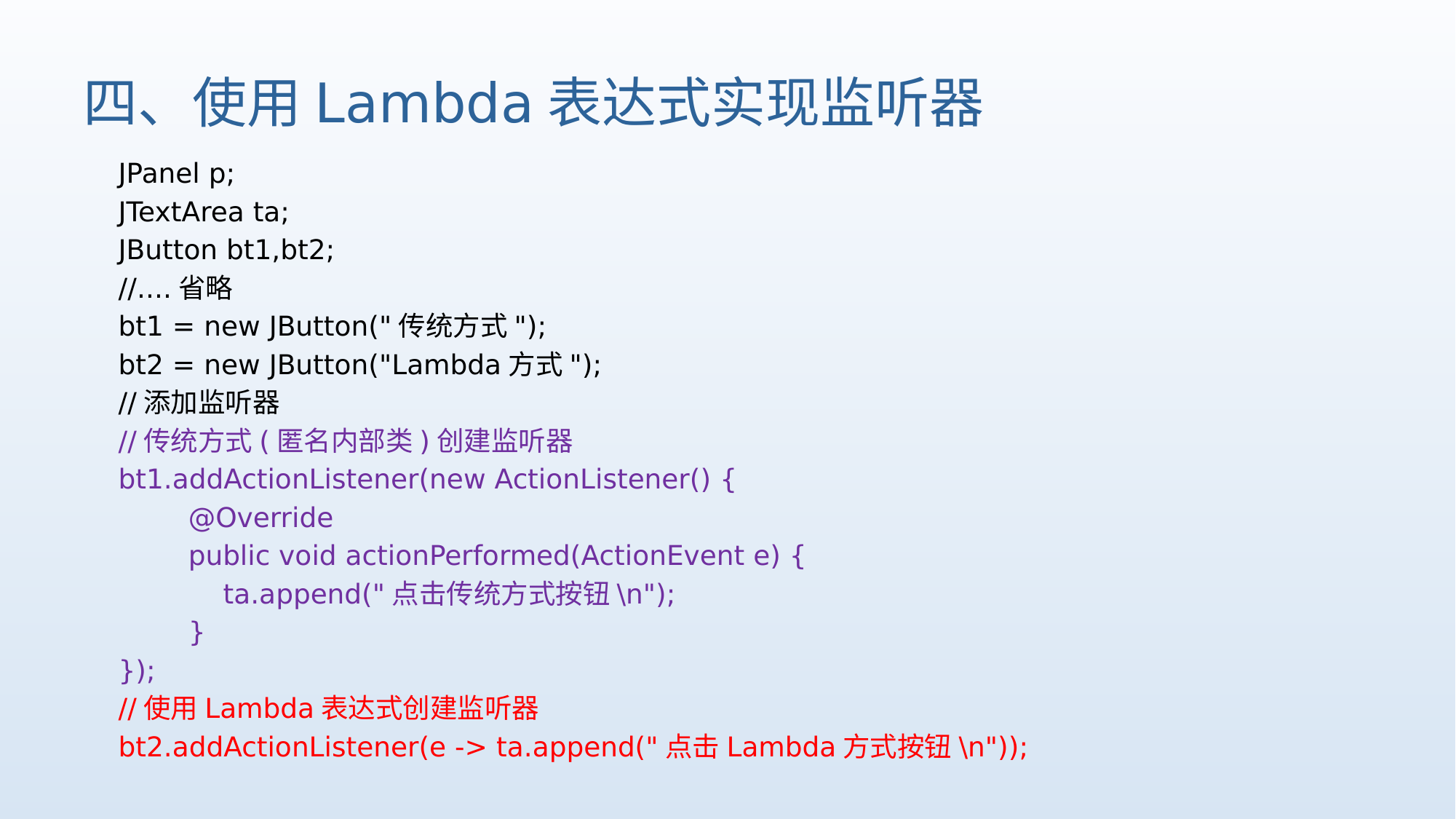

# 四、使用Lambda表达式实现监听器
    JPanel p;
    JTextArea ta;
    JButton bt1,bt2;
    //....省略
    bt1 = new JButton("传统方式");
    bt2 = new JButton("Lambda方式");
    //添加监听器
    //传统方式(匿名内部类)创建监听器
    bt1.addActionListener(new ActionListener() {
            @Override
            public void actionPerformed(ActionEvent e) {
                ta.append("点击传统方式按钮\n");
            }
    });
    //使用Lambda表达式创建监听器
    bt2.addActionListener(e -> ta.append("点击Lambda方式按钮\n"));